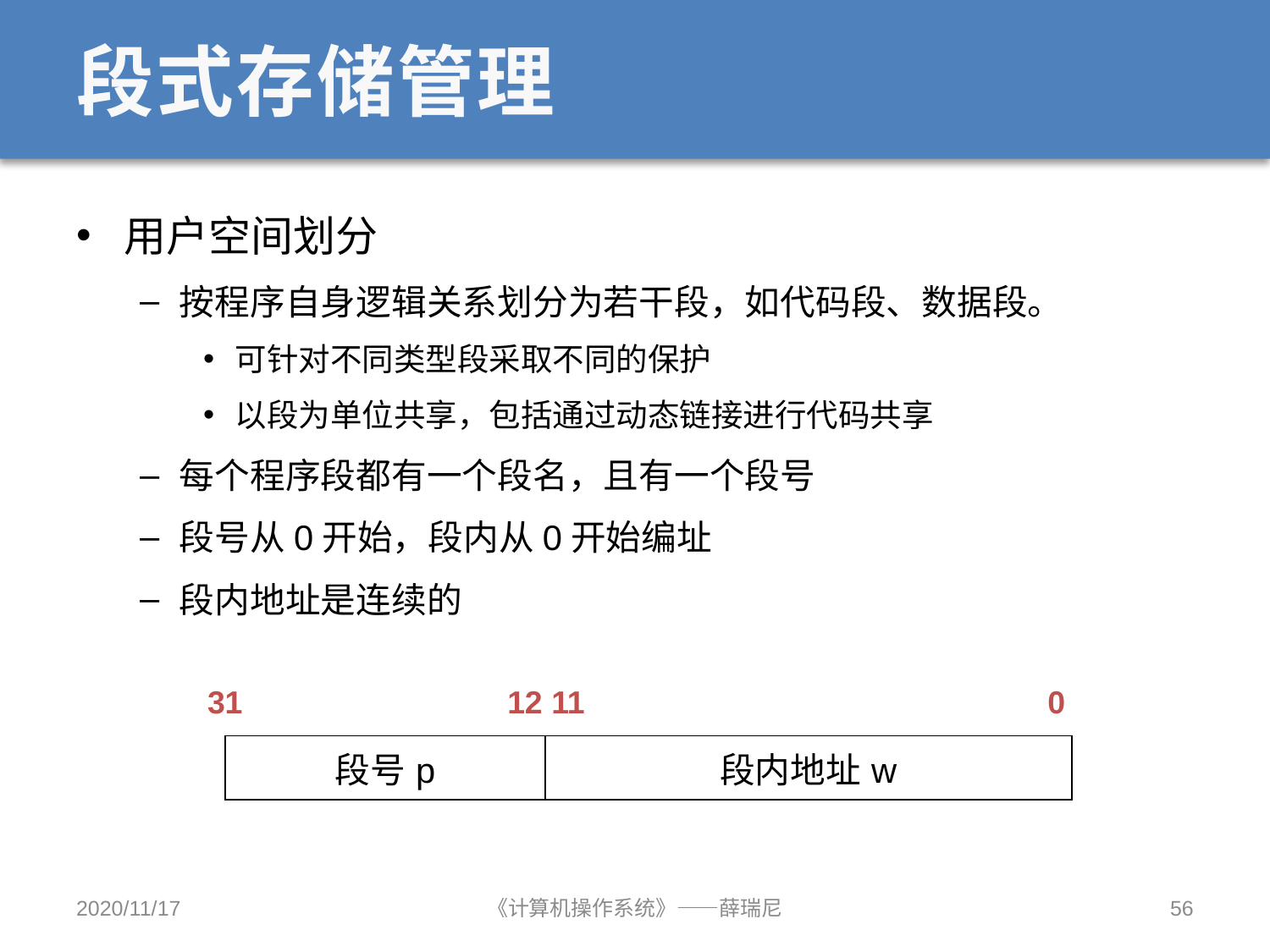

# 段式存储管理
用户空间划分
按程序自身逻辑关系划分为若干段，如代码段、数据段。
可针对不同类型段采取不同的保护
以段为单位共享，包括通过动态链接进行代码共享
每个程序段都有一个段名，且有一个段号
段号从0开始，段内从0开始编址
段内地址是连续的

31
12 11
0
| 段号p | 段内地址w |
| --- | --- |
2020/11/17
《计算机操作系统》——薛瑞尼
56